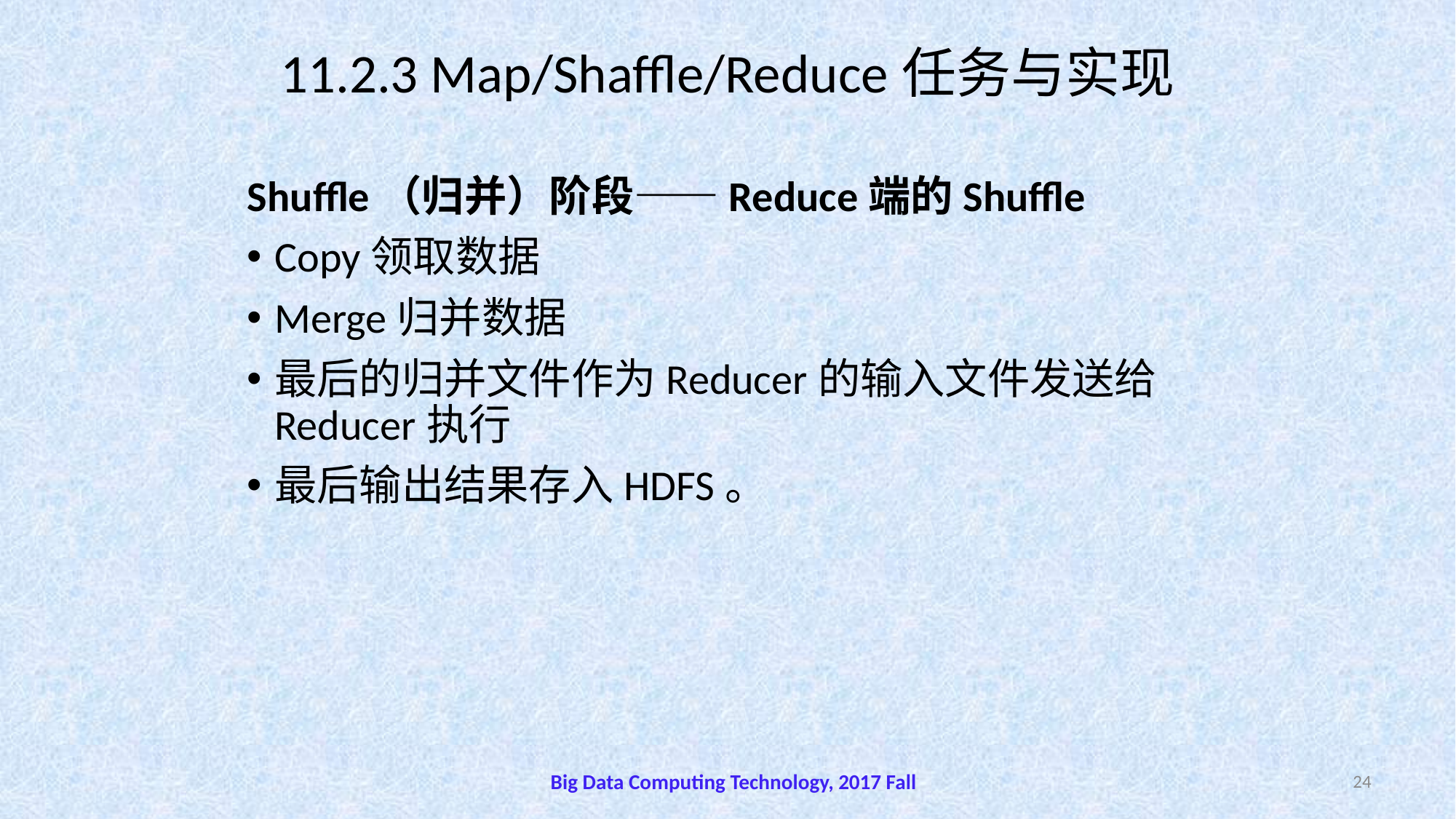

# 11.2.3 Map/Shaffle/Reduce任务与实现
Shuffle（归并）阶段——Reduce端的Shuffle
Copy领取数据
Merge归并数据
最后的归并文件作为Reducer的输入文件发送给Reducer执行
最后输出结果存入HDFS。
Big Data Computing Technology, 2017 Fall
24